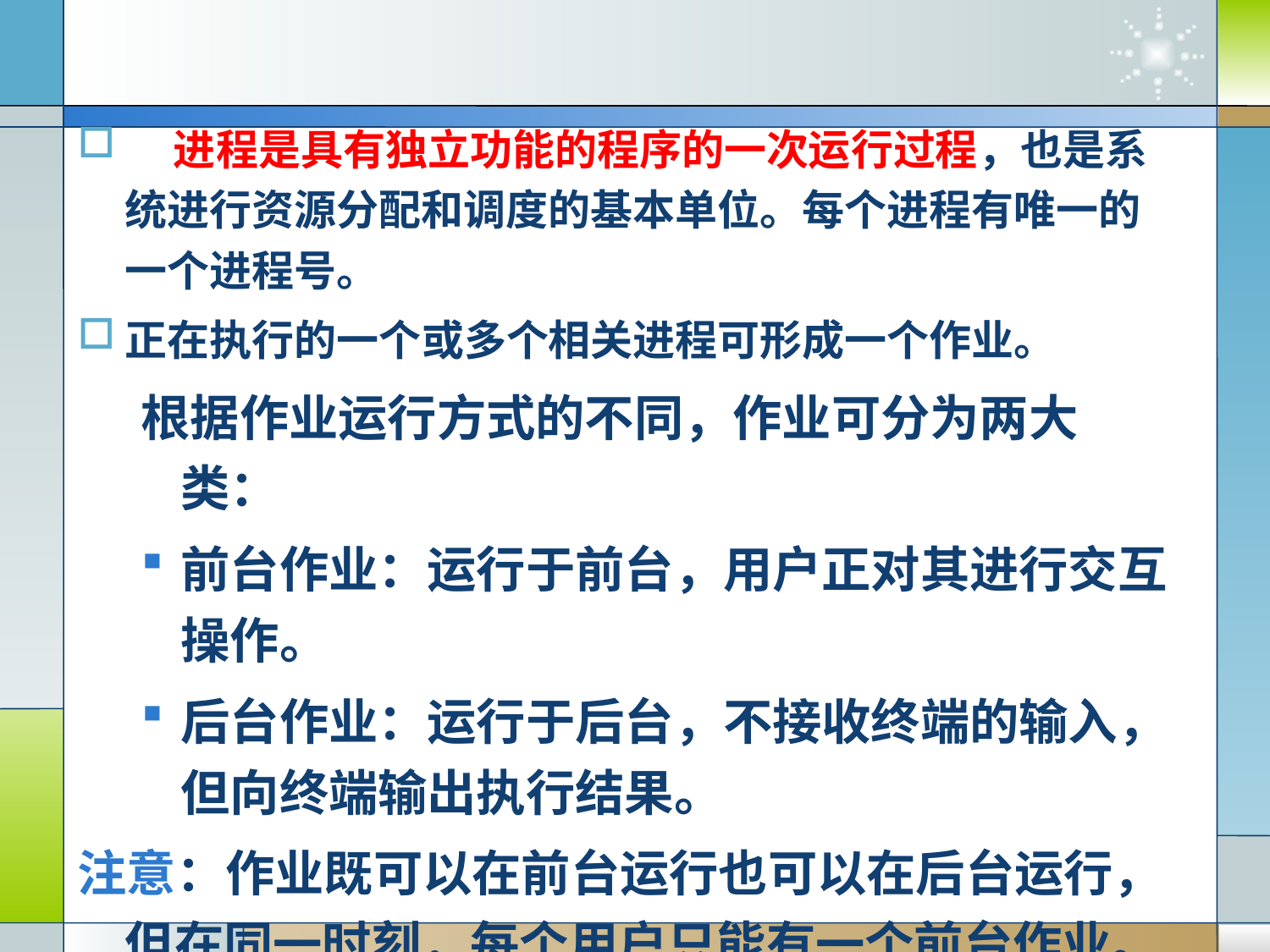

进程是具有独立功能的程序的一次运行过程，也是系统进行资源分配和调度的基本单位。每个进程有唯一的一个进程号。
正在执行的一个或多个相关进程可形成一个作业。
根据作业运行方式的不同，作业可分为两大类：
前台作业：运行于前台，用户正对其进行交互操作。
后台作业：运行于后台，不接收终端的输入，但向终端输出执行结果。
注意：作业既可以在前台运行也可以在后台运行，但在同一时刻，每个用户只能有一个前台作业。

111